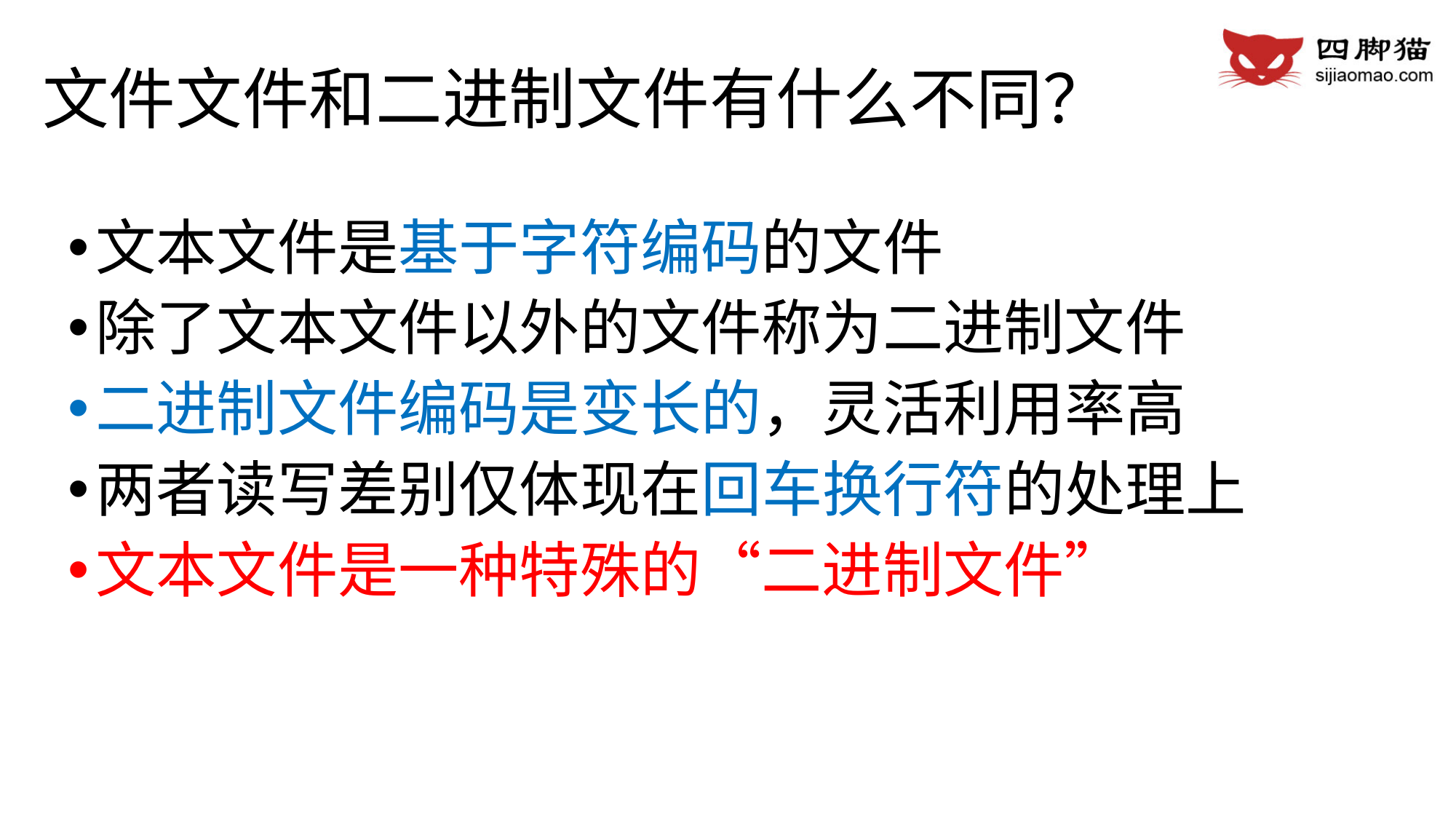

# 文件文件和二进制文件有什么不同？
文本文件是基于字符编码的文件
除了文本文件以外的文件称为二进制文件
二进制文件编码是变长的，灵活利用率高
两者读写差别仅体现在回车换行符的处理上
文本文件是一种特殊的“二进制文件”